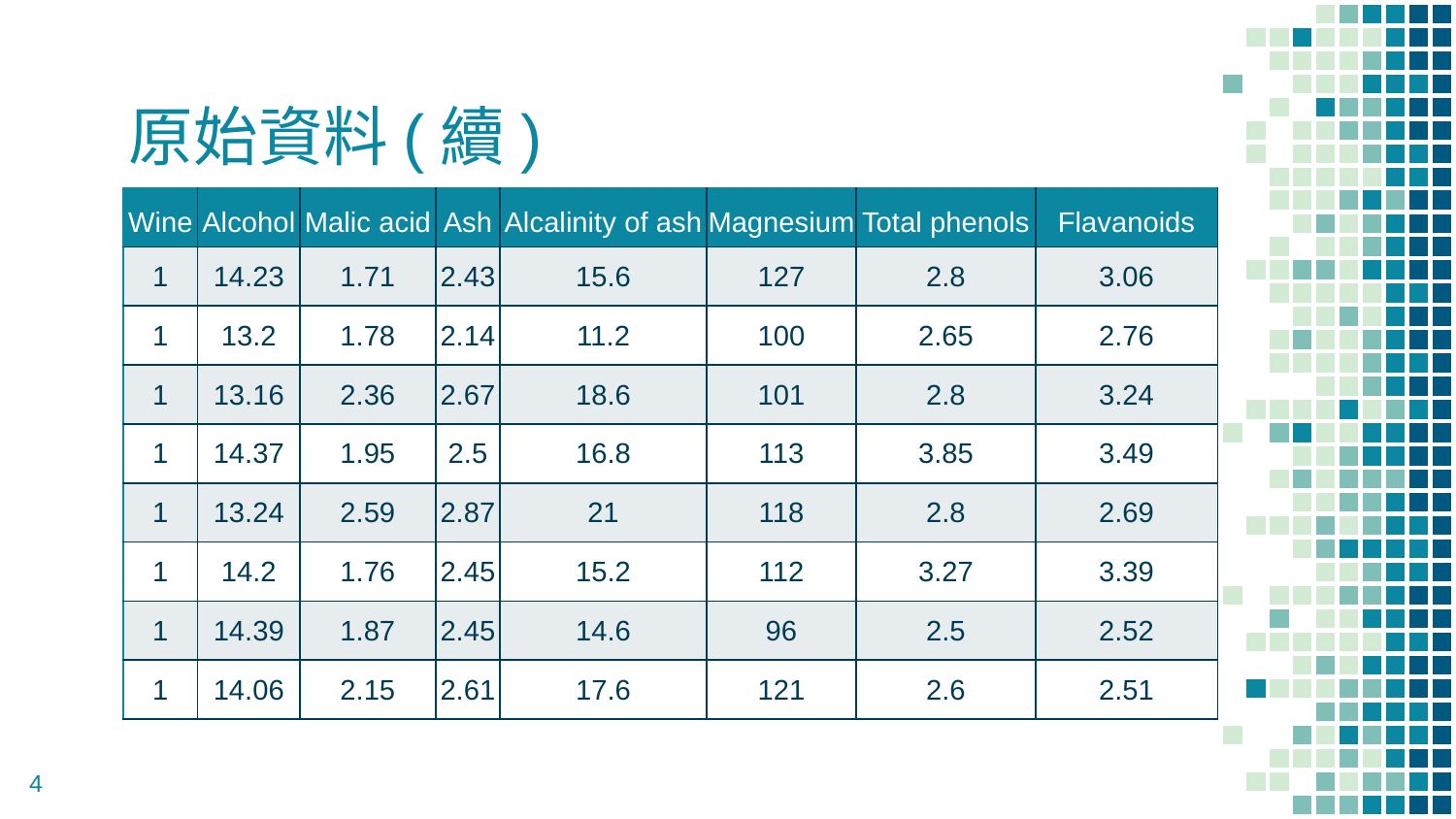

# 原始資料(續)
| Wine | Alcohol | Malic acid | Ash | Alcalinity of ash | Magnesium | Total phenols | Flavanoids |
| --- | --- | --- | --- | --- | --- | --- | --- |
| 1 | 14.23 | 1.71 | 2.43 | 15.6 | 127 | 2.8 | 3.06 |
| 1 | 13.2 | 1.78 | 2.14 | 11.2 | 100 | 2.65 | 2.76 |
| 1 | 13.16 | 2.36 | 2.67 | 18.6 | 101 | 2.8 | 3.24 |
| 1 | 14.37 | 1.95 | 2.5 | 16.8 | 113 | 3.85 | 3.49 |
| 1 | 13.24 | 2.59 | 2.87 | 21 | 118 | 2.8 | 2.69 |
| 1 | 14.2 | 1.76 | 2.45 | 15.2 | 112 | 3.27 | 3.39 |
| 1 | 14.39 | 1.87 | 2.45 | 14.6 | 96 | 2.5 | 2.52 |
| 1 | 14.06 | 2.15 | 2.61 | 17.6 | 121 | 2.6 | 2.51 |
4